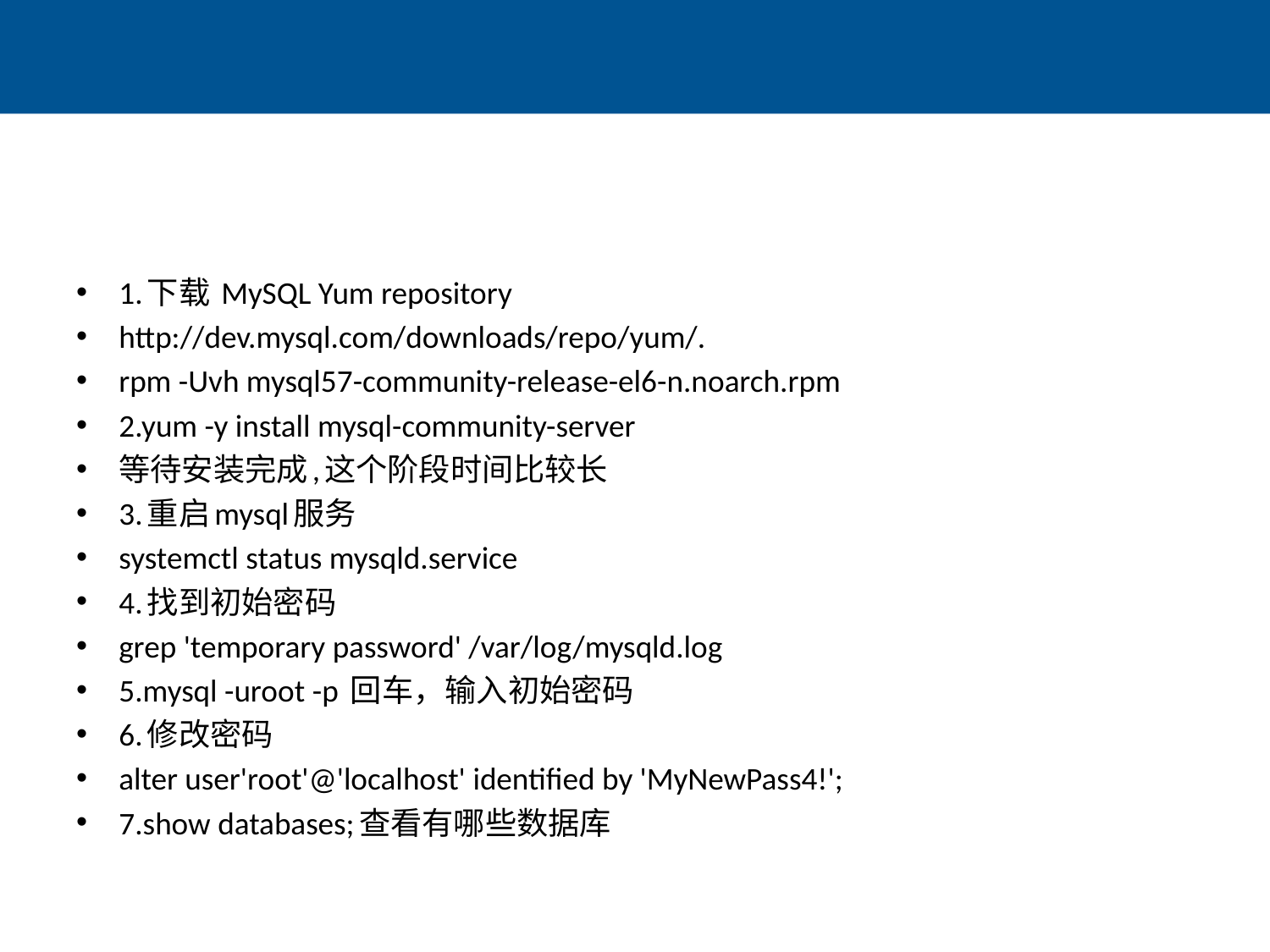

#

1.下载 MySQL Yum repository
http://dev.mysql.com/downloads/repo/yum/.
rpm -Uvh mysql57-community-release-el6-n.noarch.rpm
2.yum -y install mysql-community-server
等待安装完成,这个阶段时间比较长
3.重启mysql服务
systemctl status mysqld.service
4.找到初始密码
grep 'temporary password' /var/log/mysqld.log
5.mysql -uroot -p 回车，输入初始密码
6.修改密码
alter user'root'@'localhost' identified by 'MyNewPass4!';
7.show databases;查看有哪些数据库